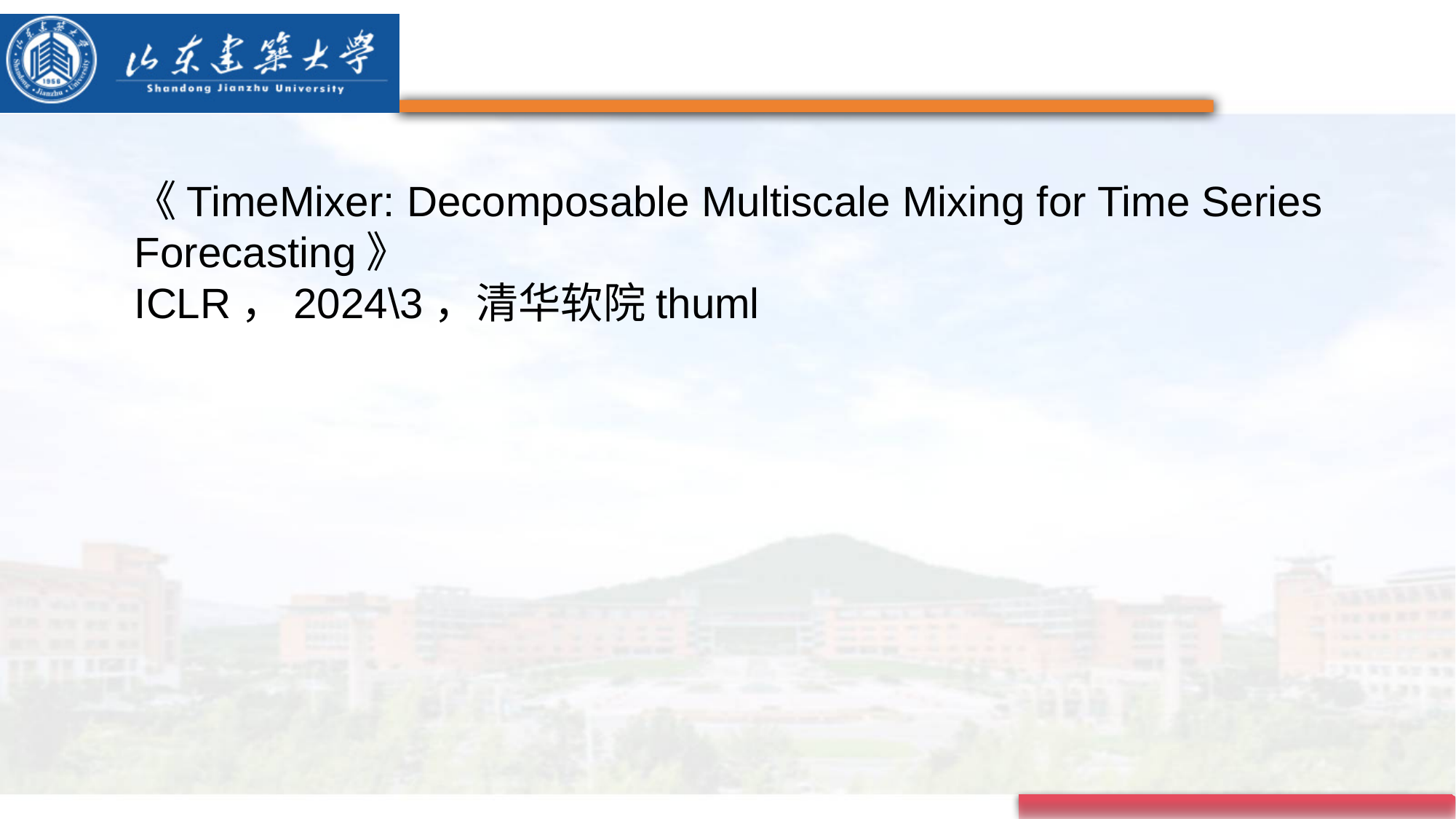

# 《TimeMixer: Decomposable Multiscale Mixing for Time Series Forecasting》 ICLR，2024\3，清华软院thuml